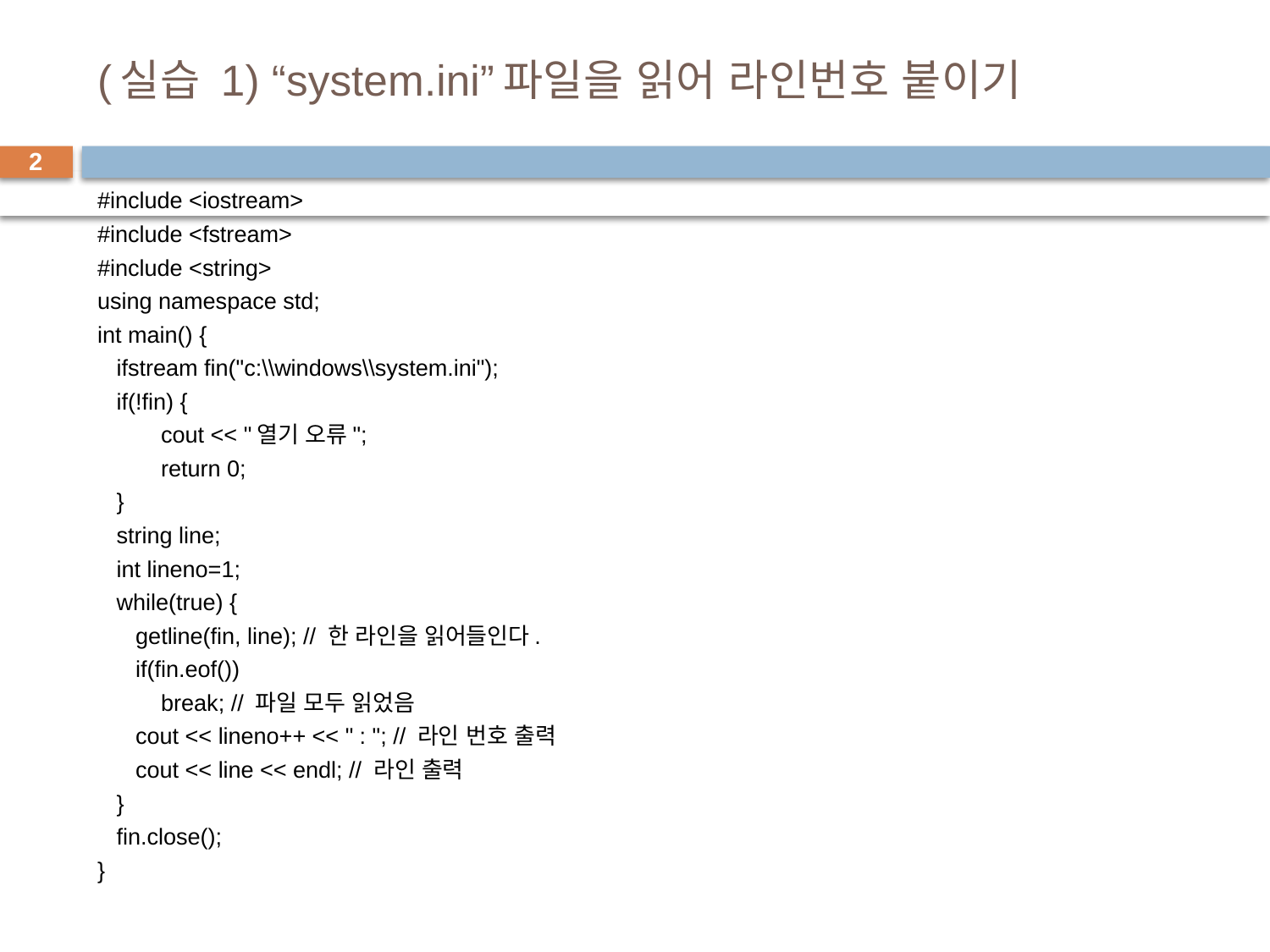

# (실습 1) “system.ini”파일을 읽어 라인번호 붙이기
2
#include <iostream>
#include <fstream>
#include <string>
using namespace std;
int main() {
   ifstream fin("c:\\windows\\system.ini");
   if(!fin) {
          cout << "열기 오류";
          return 0;
   }
   string line;
   int lineno=1;
   while(true) {
      getline(fin, line); // 한 라인을 읽어들인다.
      if(fin.eof())
          break; // 파일 모두 읽었음
      cout << lineno++ << " : "; // 라인 번호 출력
      cout << line << endl; // 라인 출력
   }
   fin.close();
}